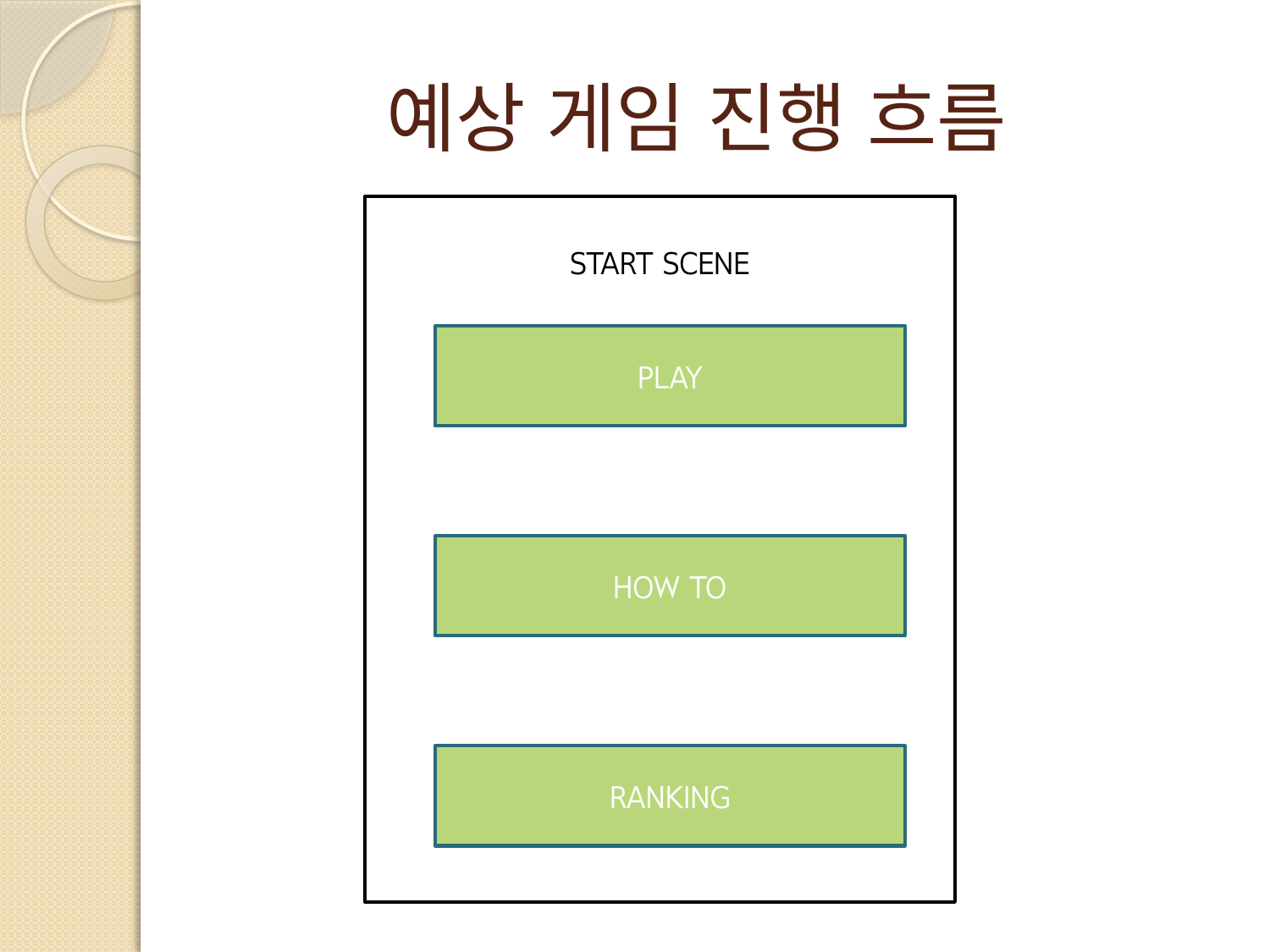

# 예상 게임 진행 흐름

START SCENE
PLAY
HOW TO
RANKING